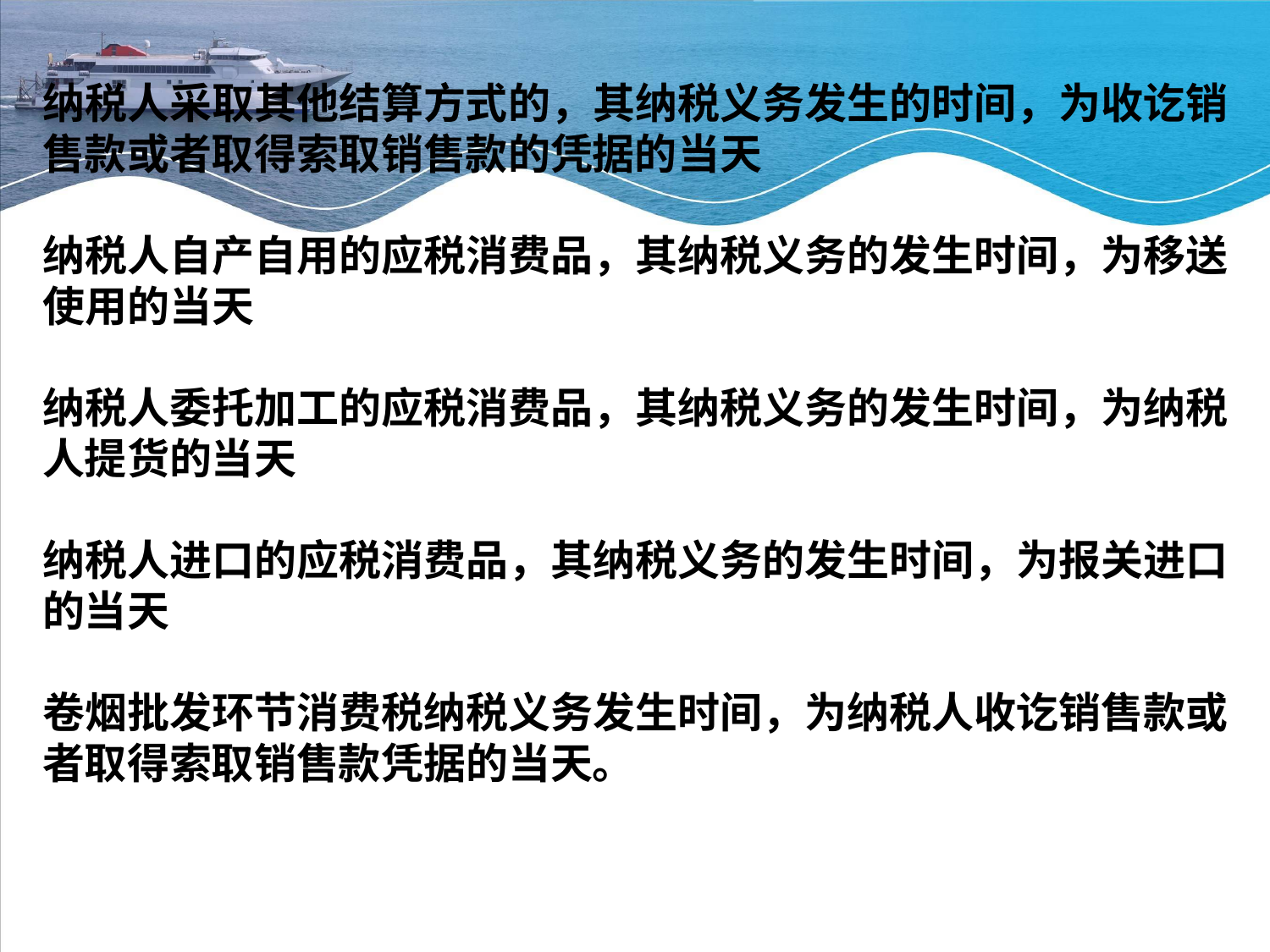

纳税人采取其他结算方式的，其纳税义务发生的时间，为收讫销售款或者取得索取销售款的凭据的当天

纳税人自产自用的应税消费品，其纳税义务的发生时间，为移送使用的当天

纳税人委托加工的应税消费品，其纳税义务的发生时间，为纳税人提货的当天

纳税人进口的应税消费品，其纳税义务的发生时间，为报关进口的当天

卷烟批发环节消费税纳税义务发生时间，为纳税人收讫销售款或者取得索取销售款凭据的当天。